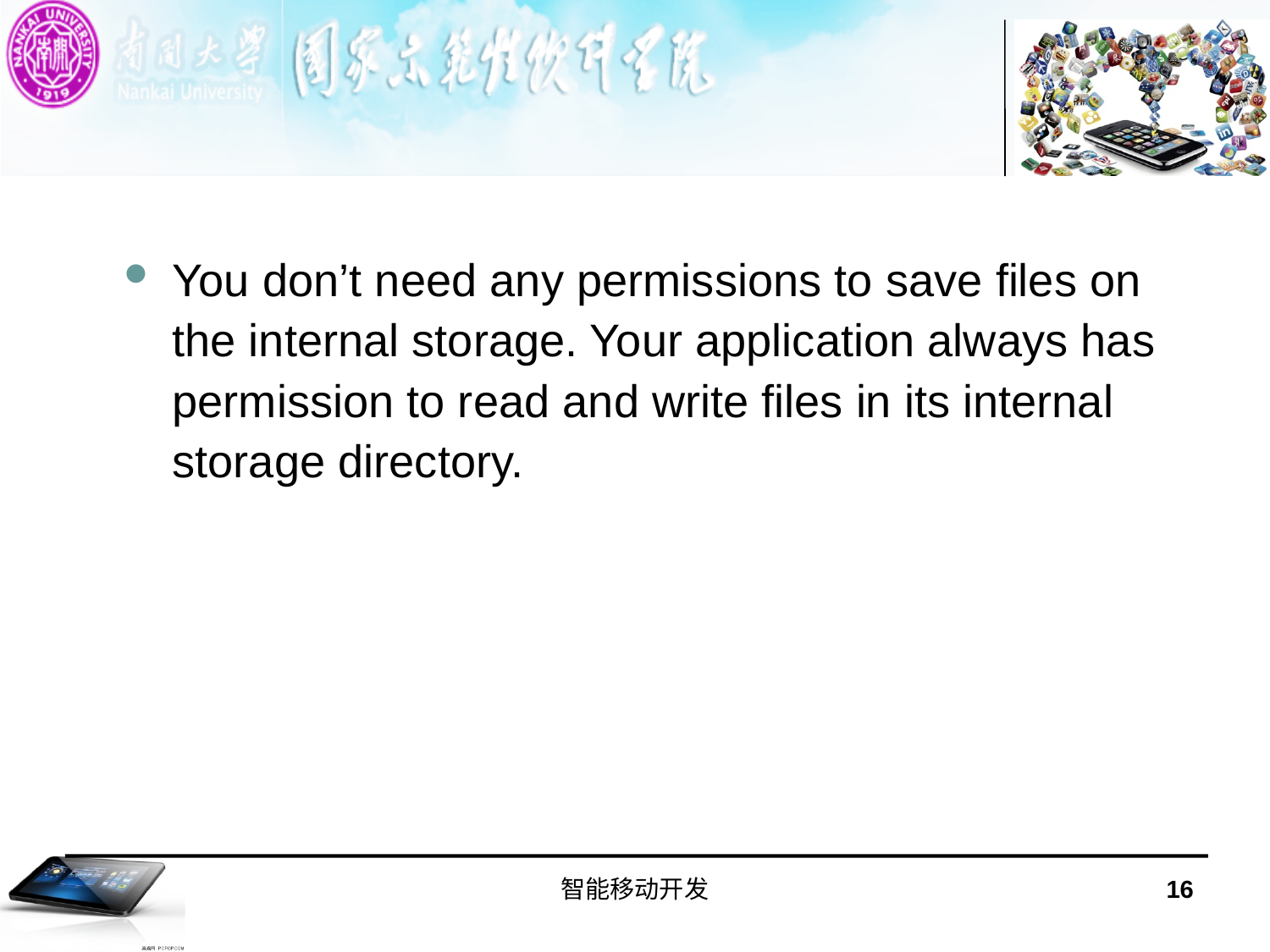

#
You don’t need any permissions to save files on the internal storage. Your application always has permission to read and write files in its internal storage directory.
智能移动开发
16